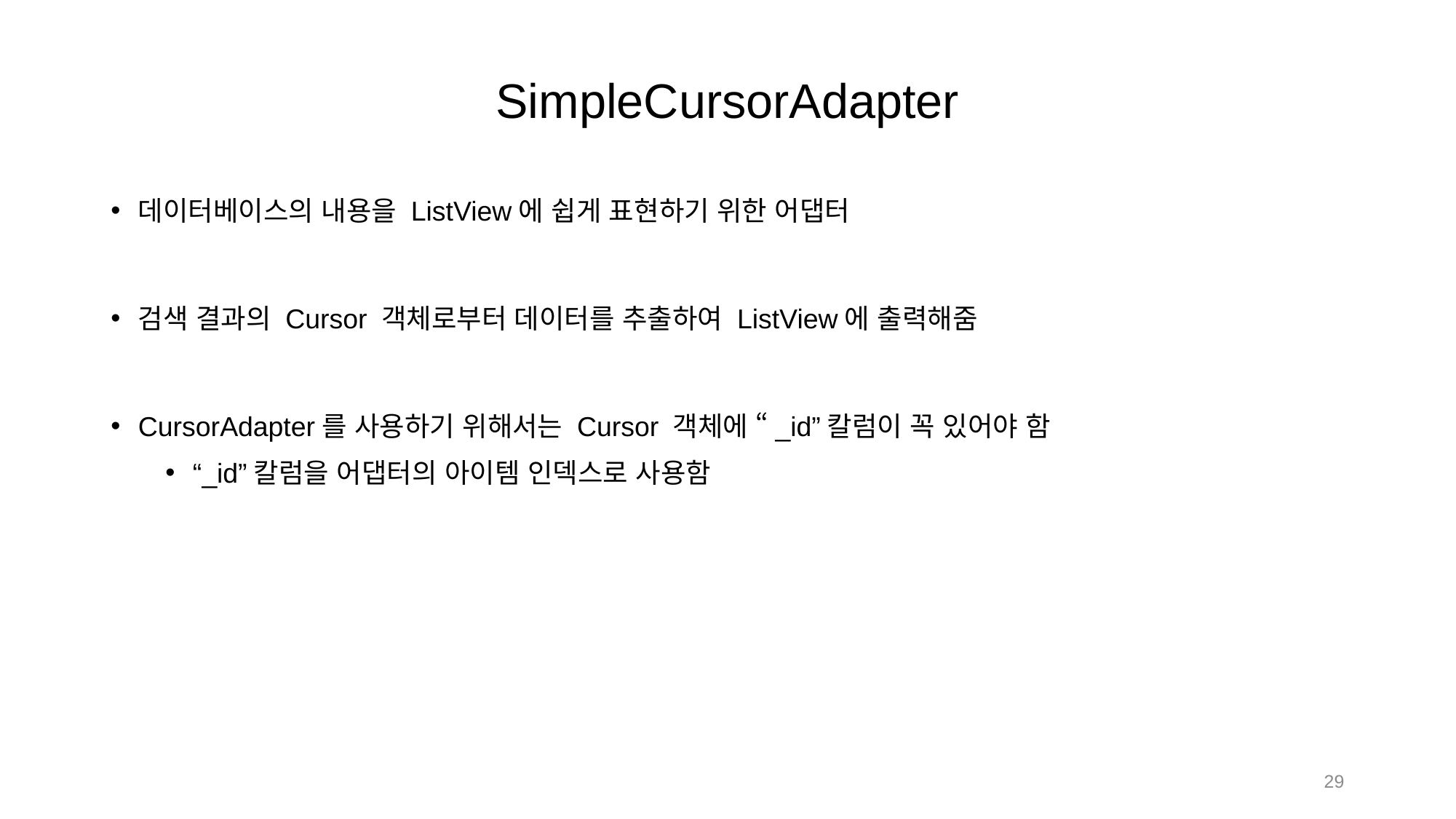

# SimpleCursorAdapter
데이터베이스의 내용을 ListView에 쉽게 표현하기 위한 어댑터

검색 결과의 Cursor 객체로부터 데이터를 추출하여 ListView에 출력해줌

CursorAdapter를 사용하기 위해서는 Cursor 객체에 “_id”칼럼이 꼭 있어야 함
“_id”칼럼을 어댑터의 아이템 인덱스로 사용함
29